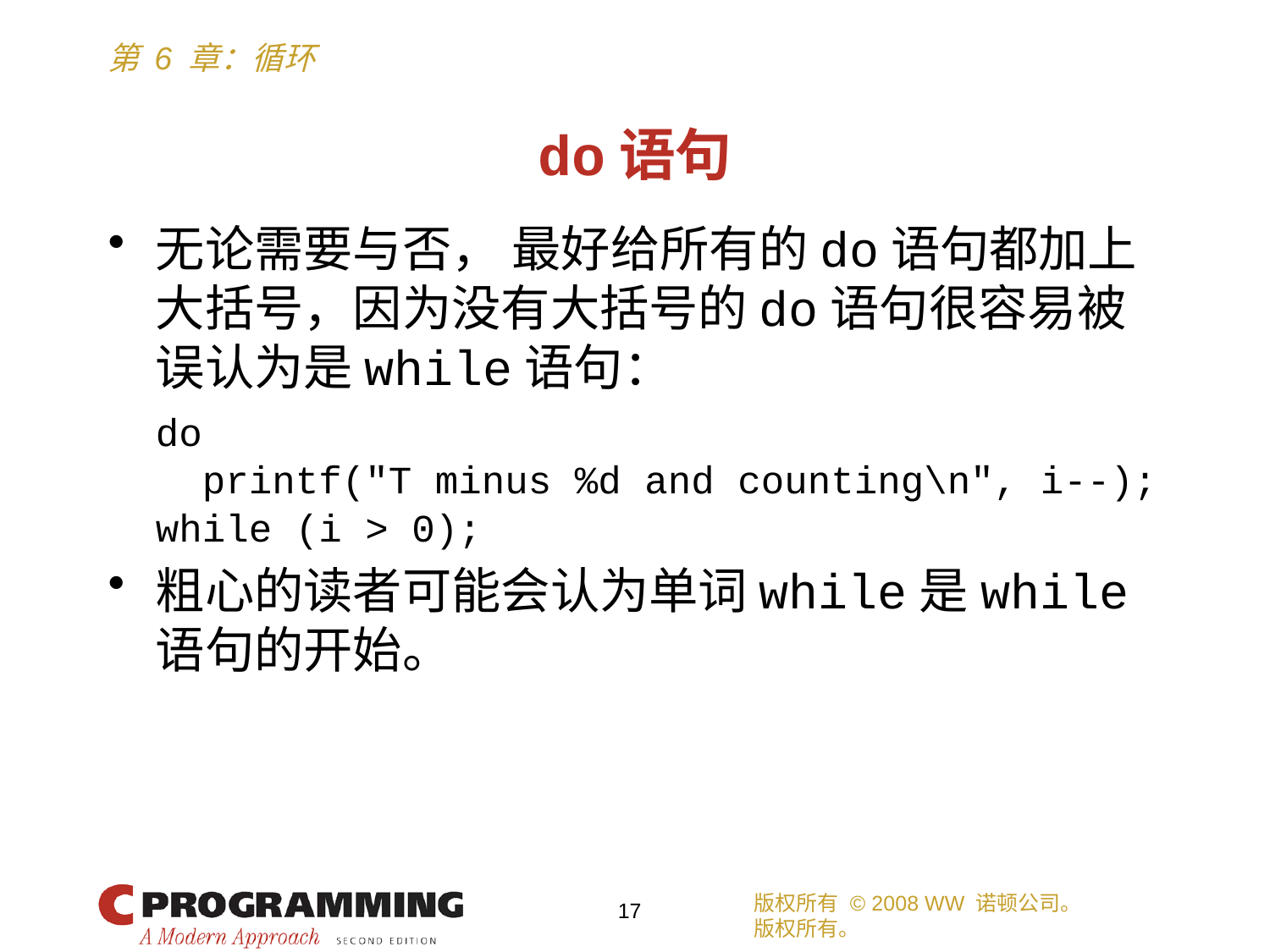

# do语句
无论需要与否， 最好给所有的do语句都加上大括号，因为没有大括号的do语句很容易被误认为是while语句：
	do
	  printf("T minus %d and counting\n", i--);
	while (i > 0);
粗心的读者可能会认为单词while是while语句的开始。
版权所有 © 2008 WW 诺顿公司。
版权所有。
17